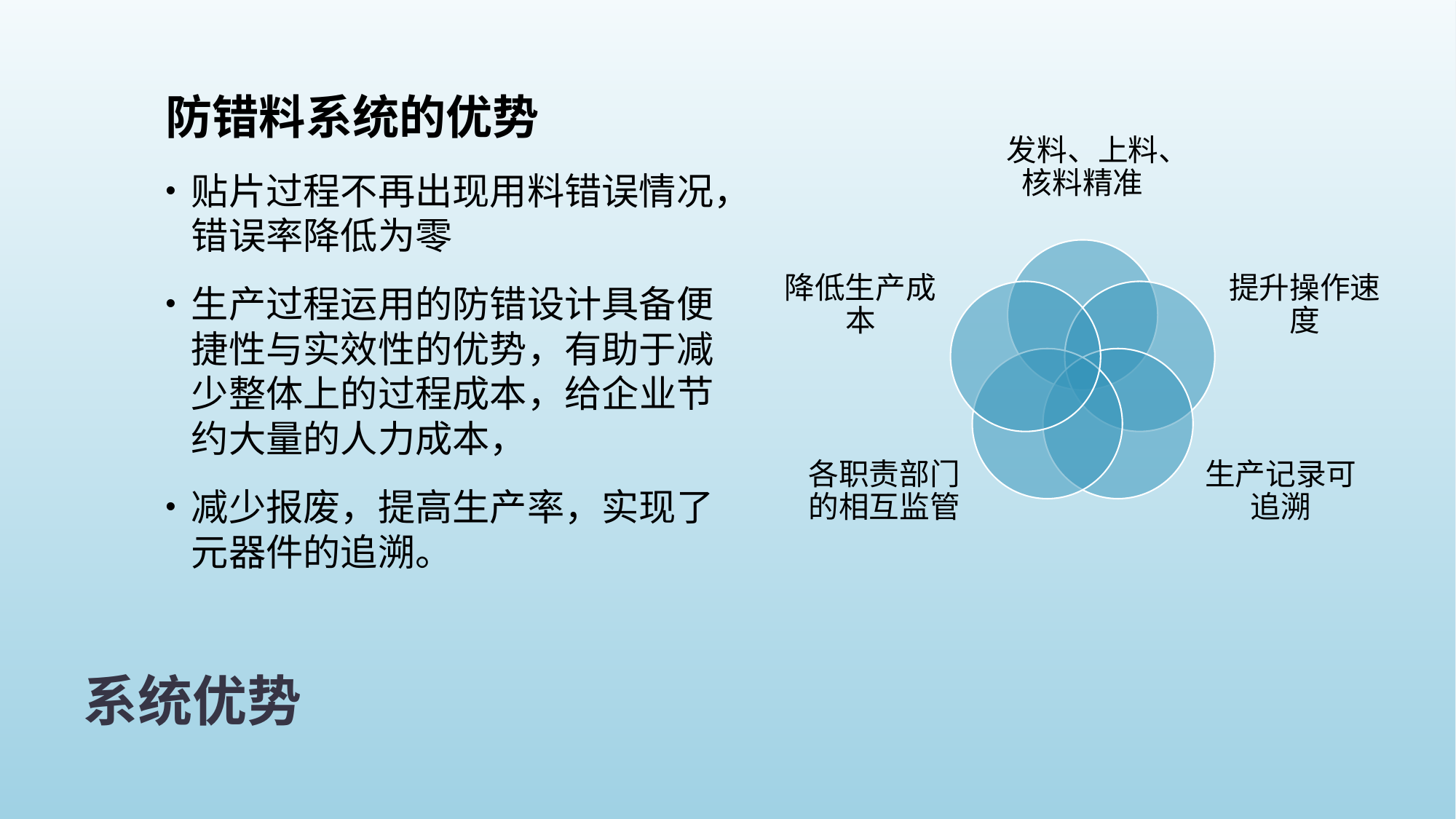

防错料系统的优势
贴片过程不再出现用料错误情况，错误率降低为零
生产过程运用的防错设计具备便捷性与实效性的优势，有助于减少整体上的过程成本，给企业节约大量的人力成本，
减少报废，提高生产率，实现了元器件的追溯。
发料、上料、核料精准
提升操作速度
生产记录可追溯
各职责部门的相互监管
降低生产成本
# 系统优势